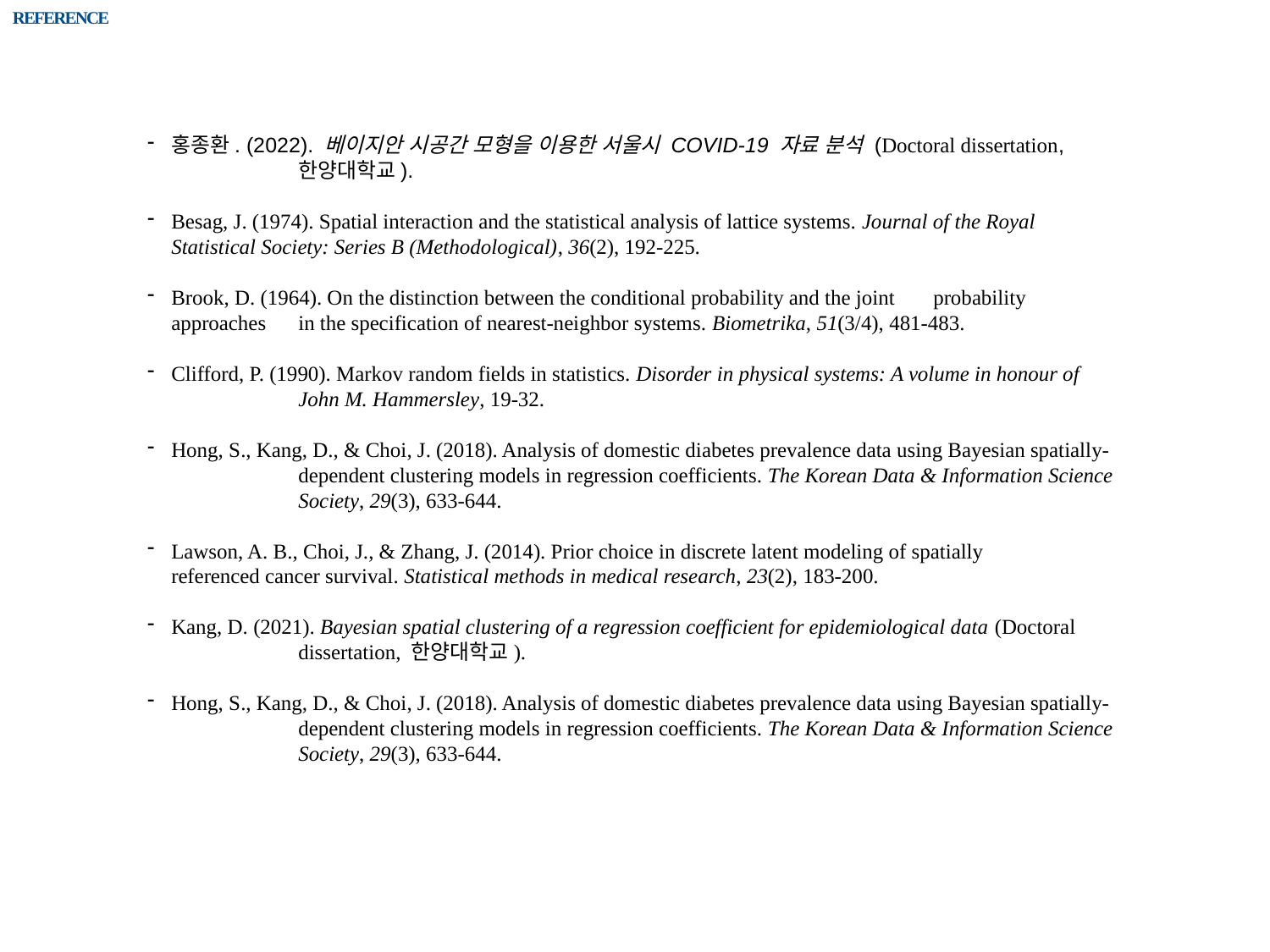

REFERENCE

홍종환. (2022). 베이지안 시공간 모형을 이용한 서울시 COVID-19 자료 분석 (Doctoral dissertation,	한양대학교).

Besag, J. (1974). Spatial interaction and the statistical analysis of lattice systems. Journal of the Royal 	Statistical Society: Series B (Methodological), 36(2), 192-225.

Brook, D. (1964). On the distinction between the conditional probability and the joint 	probability approaches 	in the specification of nearest-neighbor systems. Biometrika, 51(3/4), 481-483.

Clifford, P. (1990). Markov random fields in statistics. Disorder in physical systems: A volume in honour of 	John M. Hammersley, 19-32.

Hong, S., Kang, D., & Choi, J. (2018). Analysis of domestic diabetes prevalence data using Bayesian spatially-	dependent clustering models in regression coefficients. The Korean Data & Information Science 	Society, 29(3), 633-644.

Lawson, A. B., Choi, J., & Zhang, J. (2014). Prior choice in discrete latent modeling of spatially	referenced cancer survival. Statistical methods in medical research, 23(2), 183-200.

Kang, D. (2021). Bayesian spatial clustering of a regression coefficient for epidemiological data (Doctoral 	dissertation, 한양대학교).

Hong, S., Kang, D., & Choi, J. (2018). Analysis of domestic diabetes prevalence data using Bayesian spatially-	dependent clustering models in regression coefficients. The Korean Data & Information Science 	Society, 29(3), 633-644.